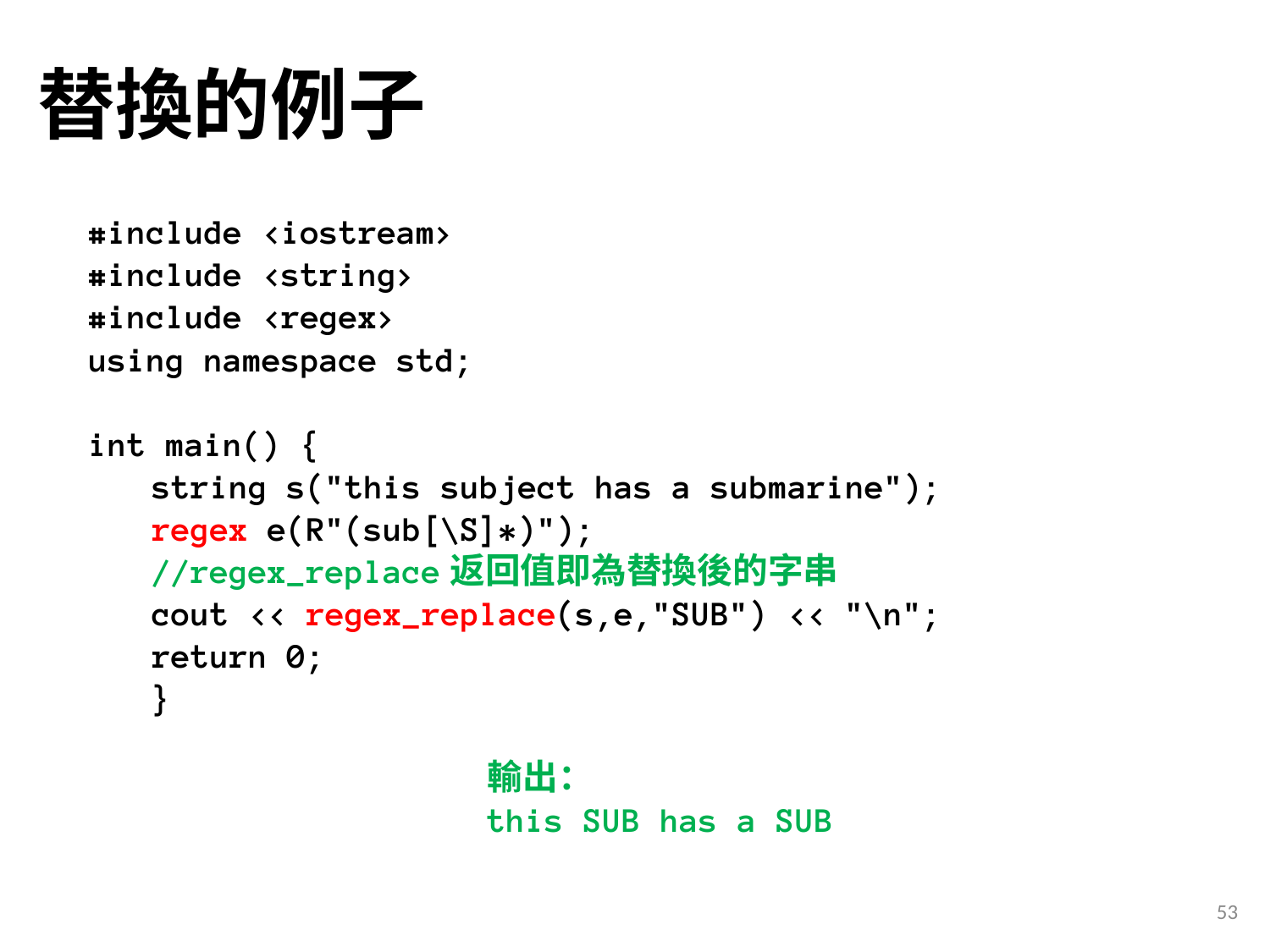

# 替換的例子
#include <iostream>
#include <string>
#include <regex>
using namespace std;

int main() {
string s("this subject has a submarine");
regex e(R"(sub[\S]*)");
//regex_replace返回值即為替換後的字串
cout << regex_replace(s,e,"SUB") << "\n";
return 0;
}
輸出：
this SUB has a SUB
53